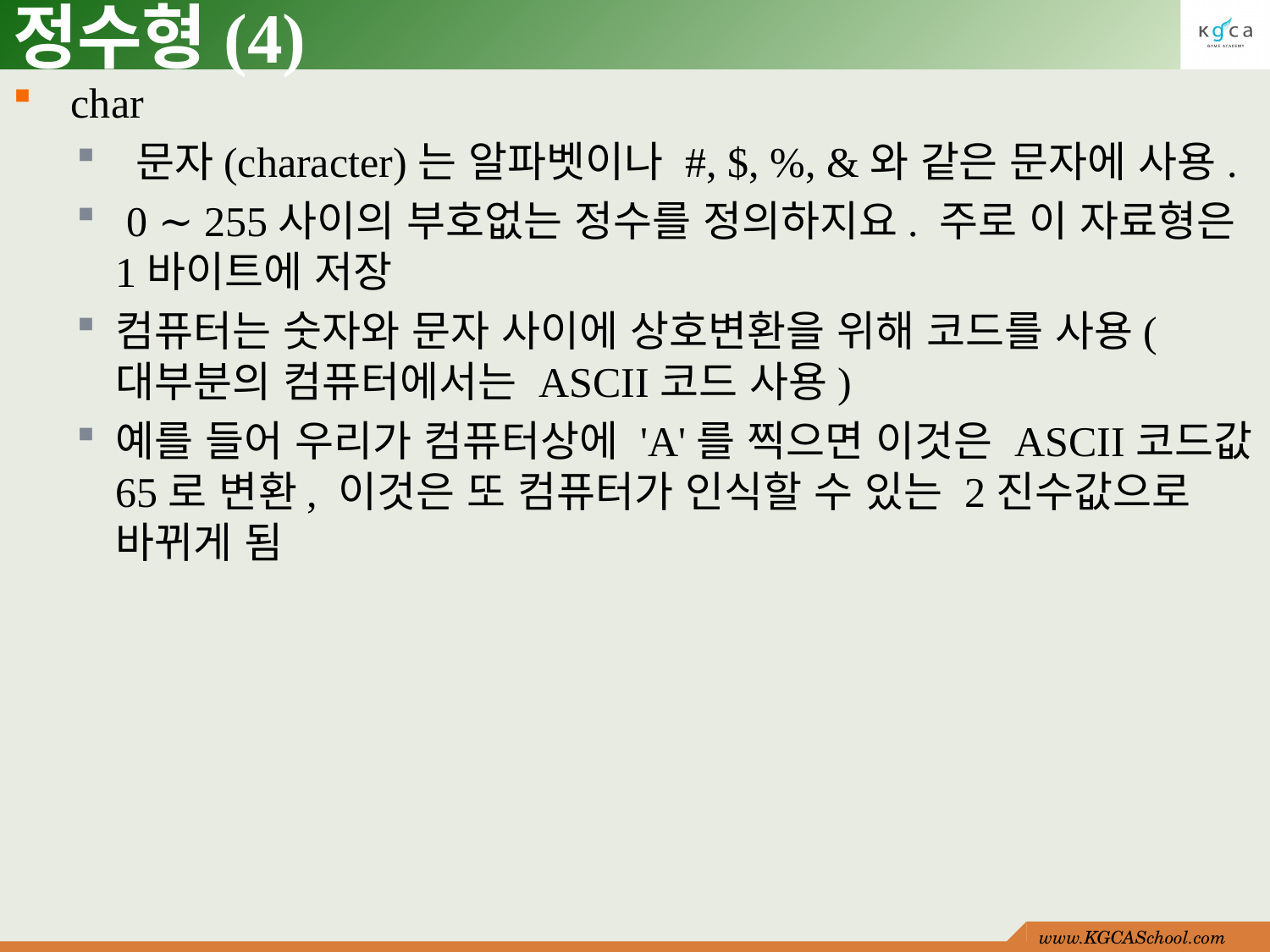

# 정수형(4)
 char
 문자(character)는 알파벳이나 #, $, %, &와 같은 문자에 사용.
 0 ∼ 255사이의 부호없는 정수를 정의하지요. 주로 이 자료형은 1바이트에 저장
컴퓨터는 숫자와 문자 사이에 상호변환을 위해 코드를 사용( 대부분의 컴퓨터에서는 ASCII코드 사용)
예를 들어 우리가 컴퓨터상에 'A'를 찍으면 이것은 ASCII코드값 65로 변환, 이것은 또 컴퓨터가 인식할 수 있는 2진수값으로 바뀌게 됨